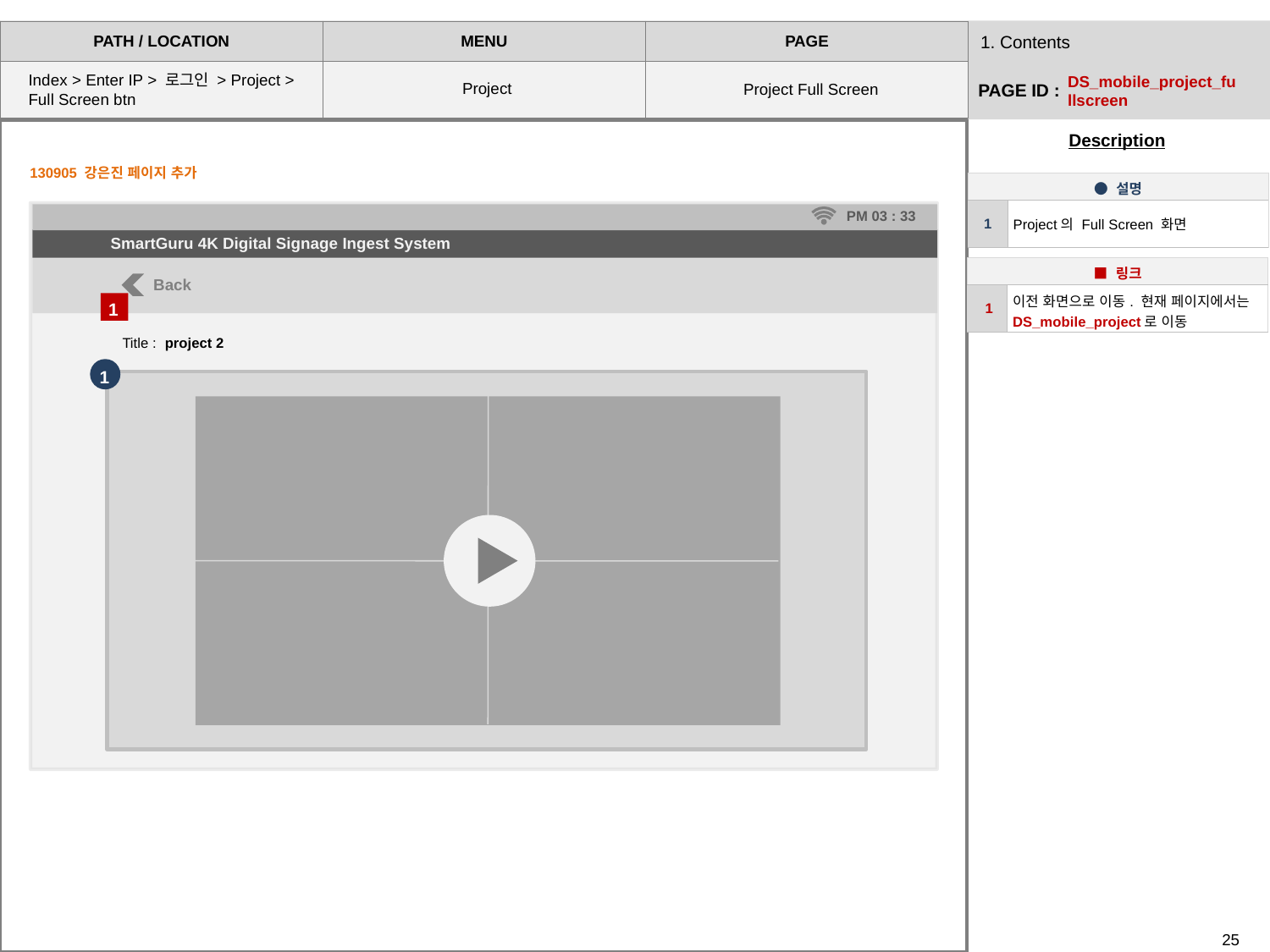

1. Contents

Index > Enter IP > 로그인 > Project >
Full Screen btn
DS_mobile_project_fullscreen
Project
Project Full Screen
130905 강은진 페이지 추가
| ● 설명 |  |
| --- | --- |
| 1 | Project의 Full Screen 화면 |
PM 03 : 33

SmartGuru 4K Digital Signage Ingest System

| ■ 링크 |  |
| --- | --- |
| 1 | 이전 화면으로 이동. 현재 페이지에서는 DS\_mobile\_project로 이동 |

Back

1

Title :  project 2
1

25